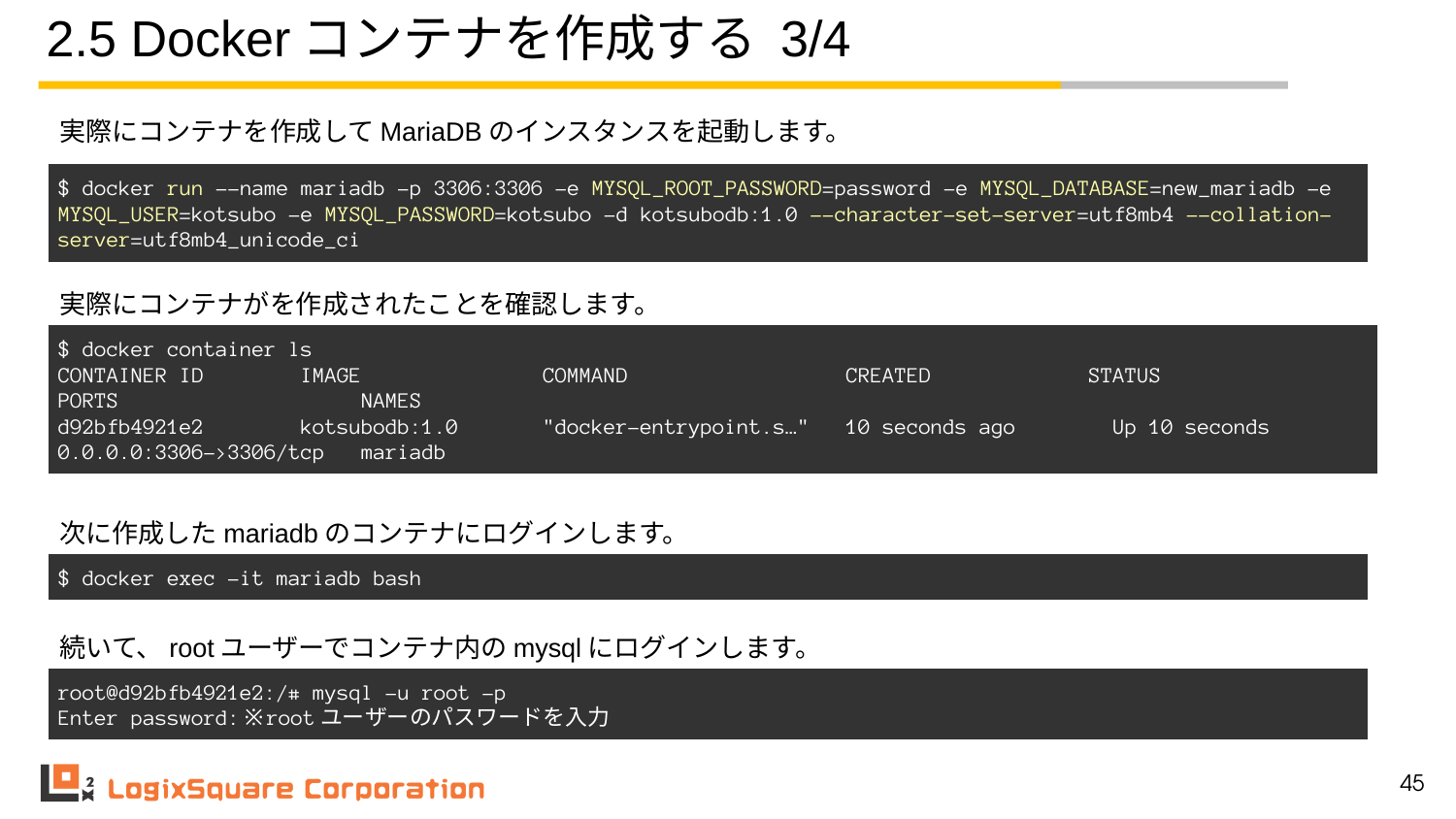

# 2.5 Dockerコンテナを作成する 3/4
実際にコンテナを作成してMariaDBのインスタンスを起動します。
| $ docker run --name mariadb -p 3306:3306 -e MYSQL\_ROOT\_PASSWORD=password -e MYSQL\_DATABASE=new\_mariadb -e MYSQL\_USER=kotsubo -e MYSQL\_PASSWORD=kotsubo -d kotsubodb:1.0 --character-set-server=utf8mb4 --collation-server=utf8mb4\_unicode\_ci |
| --- |
実際にコンテナがを作成されたことを確認します。
| $ docker container ls CONTAINER ID IMAGE COMMAND CREATED STATUS PORTS NAMES d92bfb4921e2 kotsubodb:1.0 "docker-entrypoint.s…" 10 seconds ago Up 10 seconds 0.0.0.0:3306->3306/tcp mariadb |
| --- |
次に作成したmariadbのコンテナにログインします。

| $ docker exec -it mariadb bash |
| --- |
続いて、rootユーザーでコンテナ内のmysqlにログインします。

| root@d92bfb4921e2:/# mysql -u root -p Enter password:※rootユーザーのパスワードを入力 |
| --- |
45